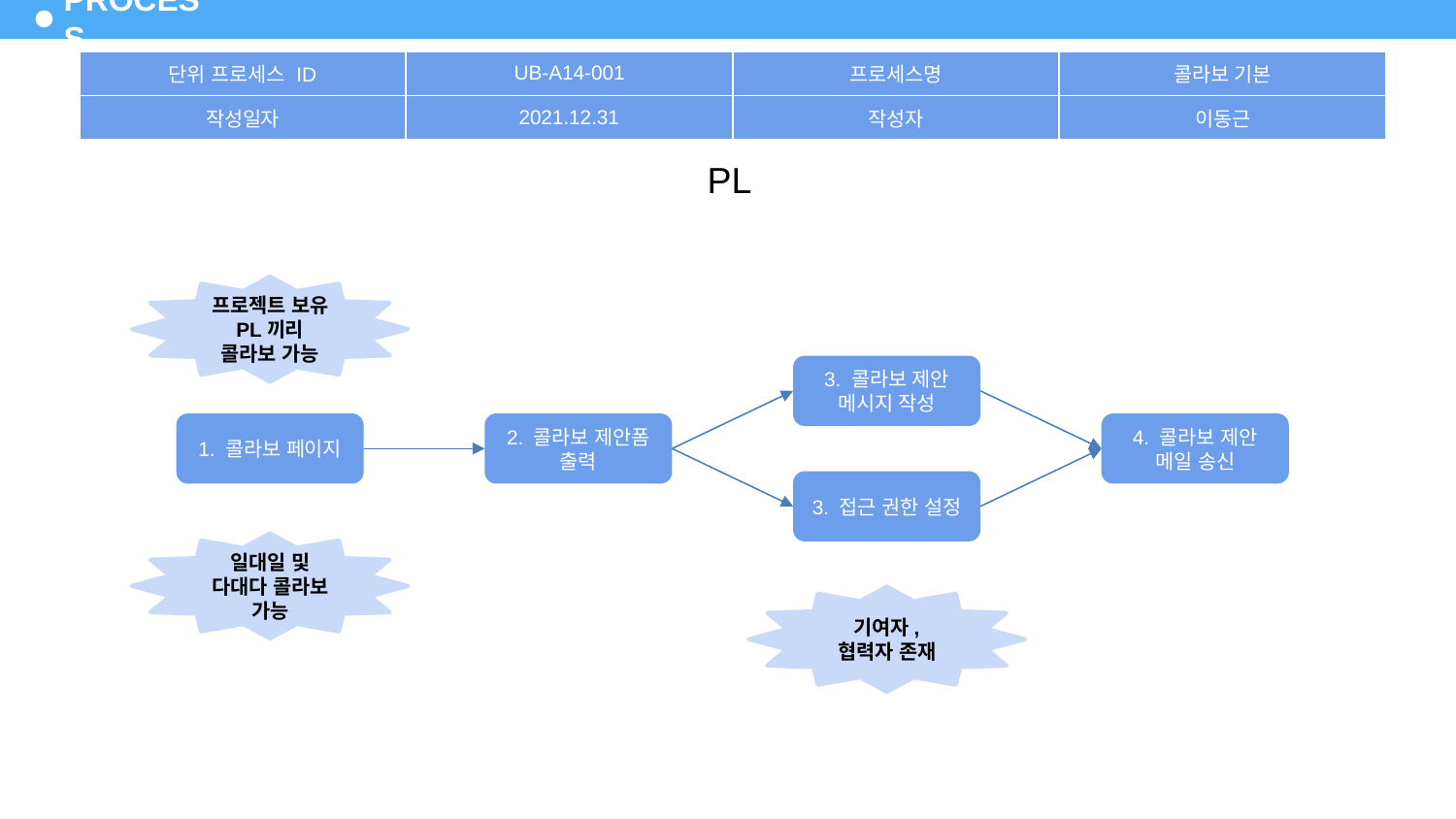

# PROCESS
| 단위 프로세스 ID | UB-A14-001 | 프로세스명 | 콜라보 기본 |
| --- | --- | --- | --- |
| 작성일자 | 2021.12.31 | 작성자 | 이동근 |
PL
프로젝트 보유 PL끼리 콜라보 가능
3. 콜라보 제안 메시지 작성
1. 콜라보 페이지
2. 콜라보 제안폼 출력
4. 콜라보 제안 메일 송신
3. 접근 권한 설정
일대일 및 다대다 콜라보 가능
기여자, 협력자 존재